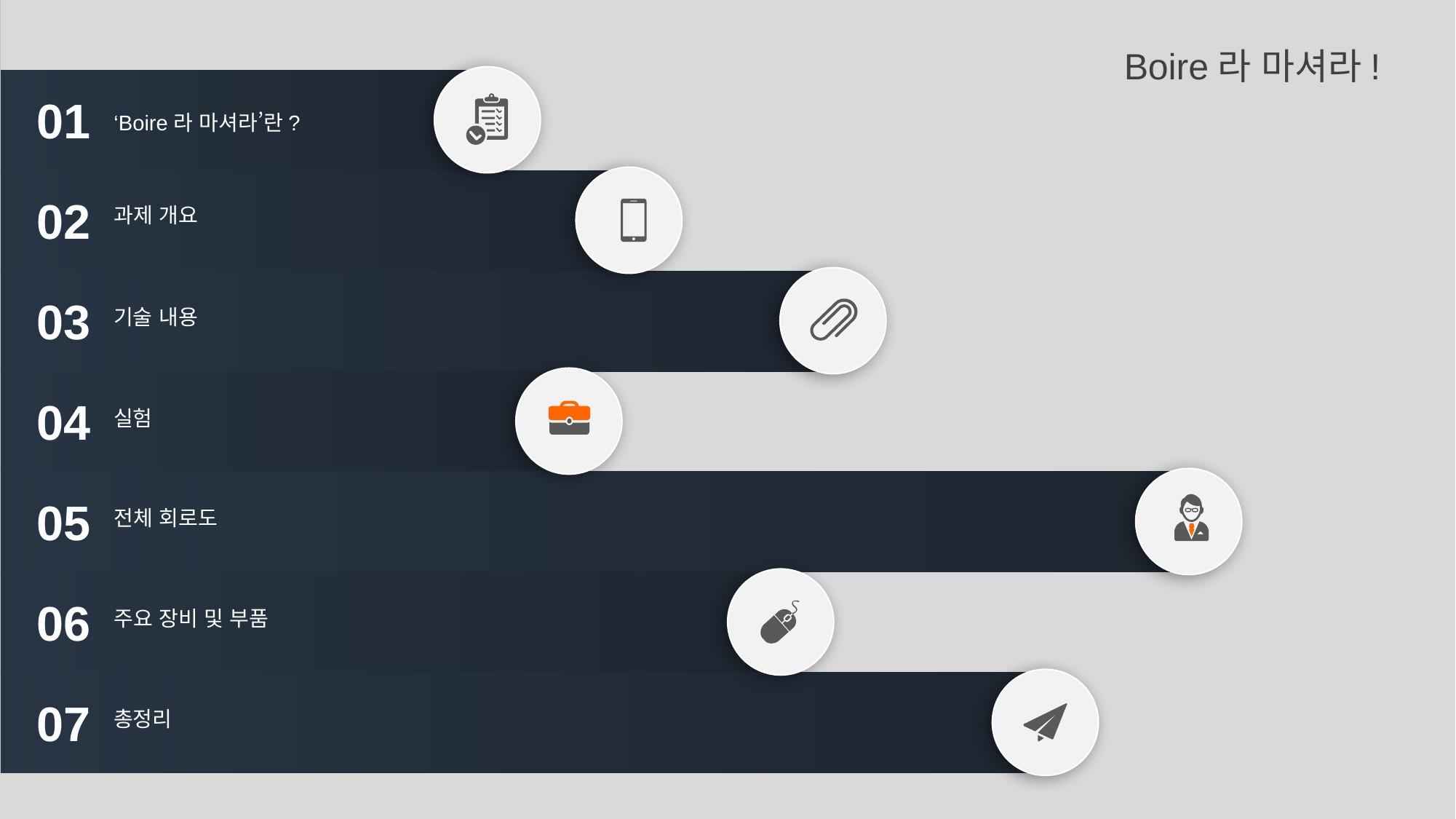

### Chart

| Category | 계열 1 |
|---|---|
| 배경 | 0.0 |
| 1 | 35.0 |
| 2 | 45.0 |
| 3 | 60.0 |
| 4 | 40.0 |
| 5 | 85.0 |
| 6 | 55.0 |
| 7 | 75.0 |
Boire라 마셔라!

01
‘Boire라 마셔라’란?

과제 개요
02

03
기술 내용

04
실험

전체 회로도
05

주요 장비 및 부품
06

07
총정리